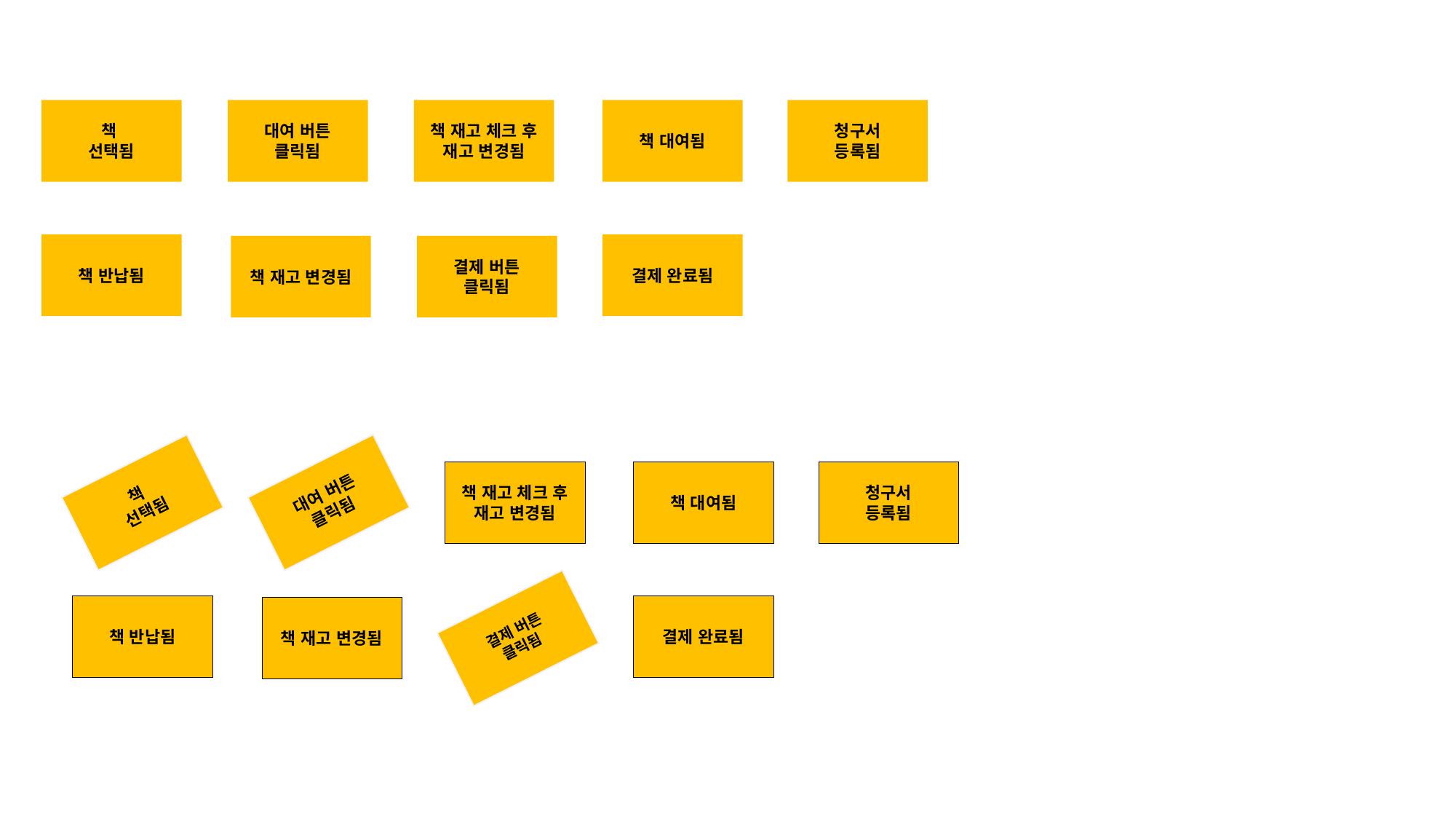

책
선택됨
대여 버튼
클릭됨
책 재고 체크 후
재고 변경됨
책 대여됨
청구서
등록됨
책 반납됨
결제 완료됨
책 재고 변경됨
결제 버튼
클릭됨
책
선택됨
대여 버튼
클릭됨
책 재고 체크 후
재고 변경됨
책 대여됨
청구서
등록됨
책 반납됨
결제 완료됨
책 재고 변경됨
결제 버튼
클릭됨